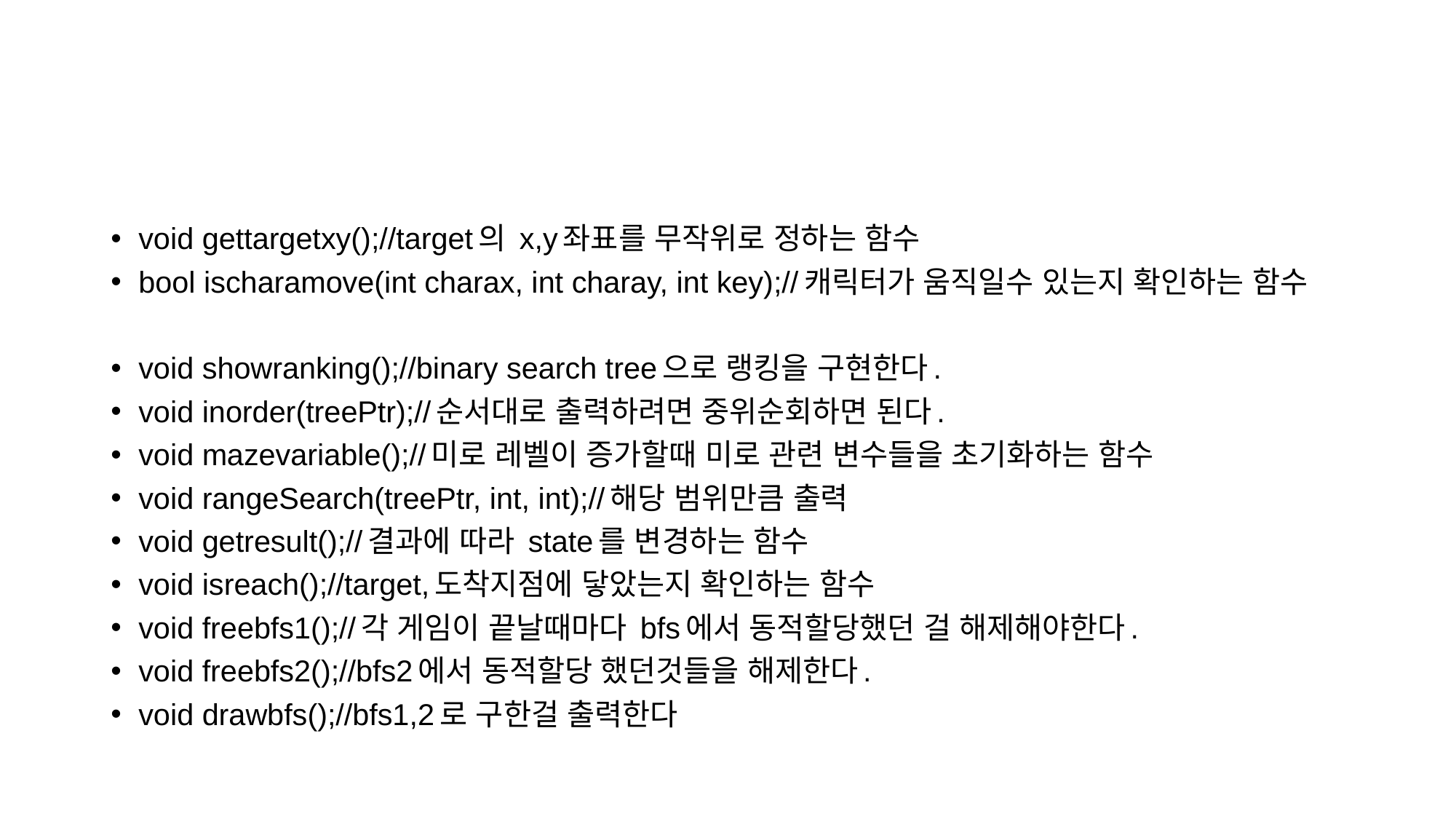

#
void gettargetxy();//target의 x,y좌표를 무작위로 정하는 함수
bool ischaramove(int charax, int charay, int key);//캐릭터가 움직일수 있는지 확인하는 함수

void showranking();//binary search tree으로 랭킹을 구현한다.
void inorder(treePtr);//순서대로 출력하려면 중위순회하면 된다.
void mazevariable();//미로 레벨이 증가할때 미로 관련 변수들을 초기화하는 함수
void rangeSearch(treePtr, int, int);//해당 범위만큼 출력
void getresult();//결과에 따라 state를 변경하는 함수
void isreach();//target,도착지점에 닿았는지 확인하는 함수
void freebfs1();//각 게임이 끝날때마다 bfs에서 동적할당했던 걸 해제해야한다.
void freebfs2();//bfs2에서 동적할당 했던것들을 해제한다.
void drawbfs();//bfs1,2로 구한걸 출력한다